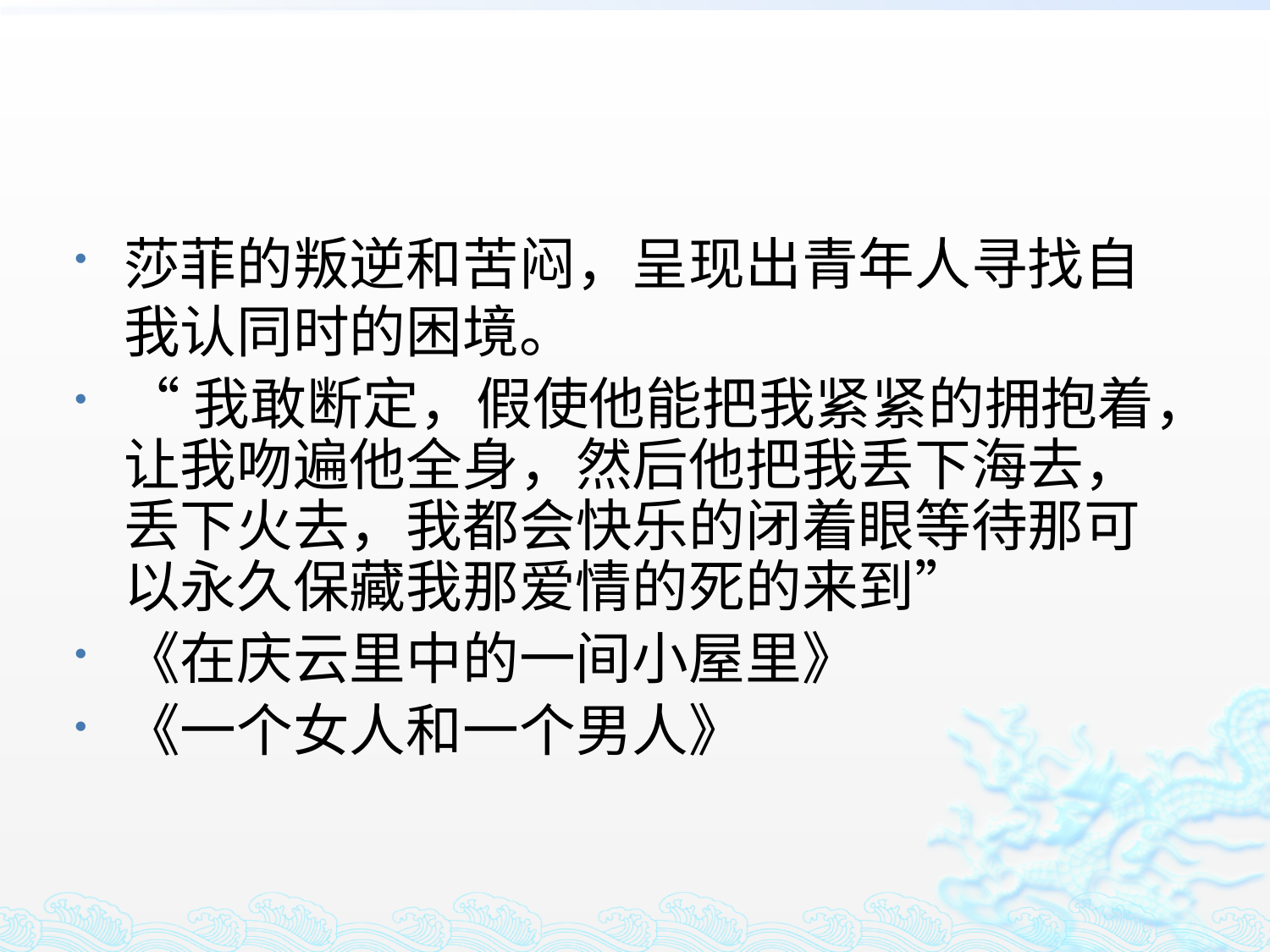

#
莎菲的叛逆和苦闷，呈现出青年人寻找自我认同时的困境。
“我敢断定，假使他能把我紧紧的拥抱着，让我吻遍他全身，然后他把我丢下海去，丢下火去，我都会快乐的闭着眼等待那可以永久保藏我那爱情的死的来到”
《在庆云里中的一间小屋里》
《一个女人和一个男人》